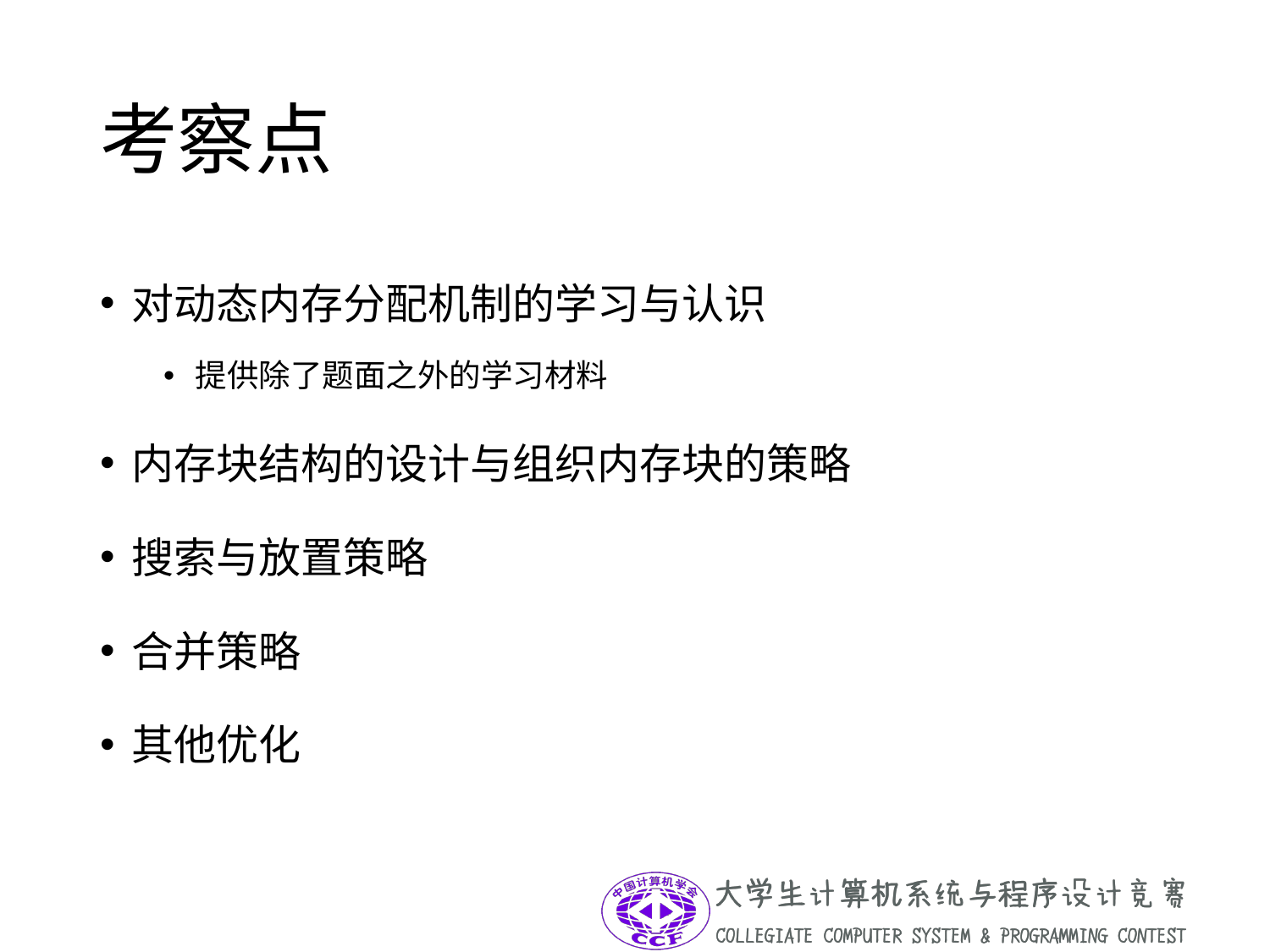

# 考察点
对动态内存分配机制的学习与认识
提供除了题面之外的学习材料
内存块结构的设计与组织内存块的策略
搜索与放置策略
合并策略
其他优化